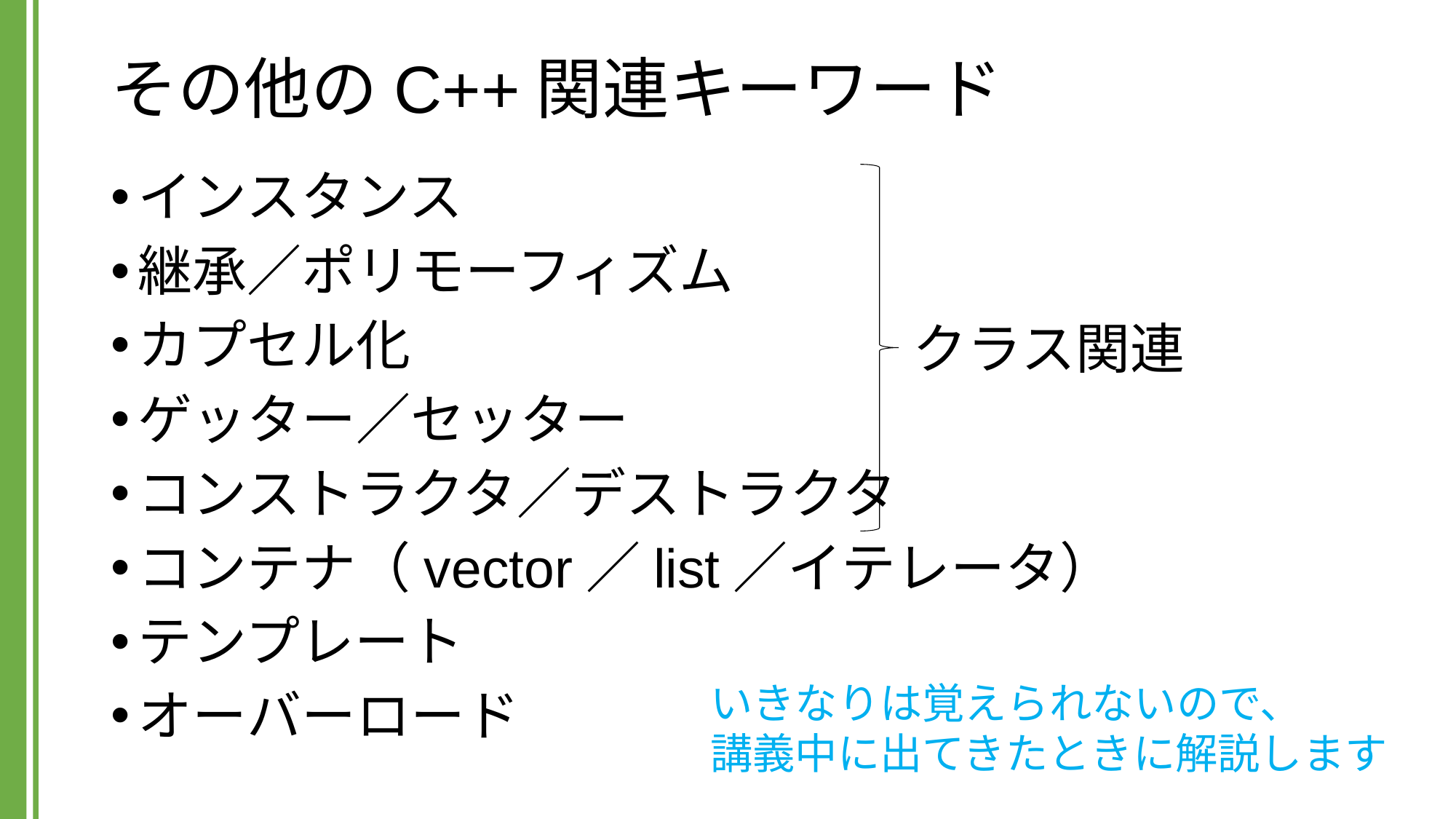

# その他のC++関連キーワード
インスタンス
継承／ポリモーフィズム
カプセル化
ゲッター／セッター
コンストラクタ／デストラクタ
コンテナ（vector／list／イテレータ）
テンプレート
オーバーロード

クラス関連
いきなりは覚えられないので、
講義中に出てきたときに解説します